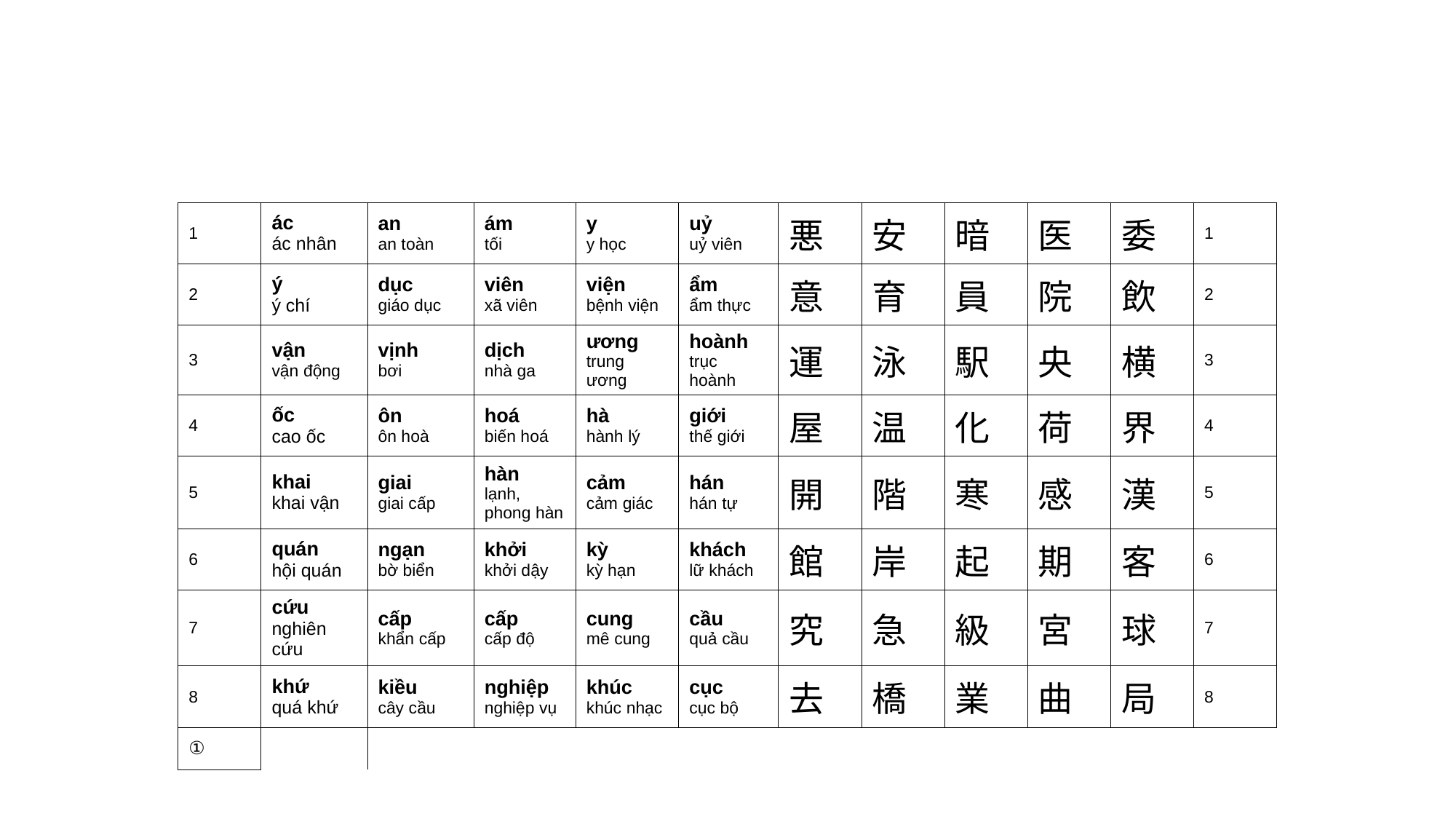

| 1 | ác ác nhân | an an toàn | ám tối | y y học | uỷ uỷ viên | 悪 | 安 | 暗 | 医 | 委 | 1 |
| --- | --- | --- | --- | --- | --- | --- | --- | --- | --- | --- | --- |
| 2 | ý ý chí | dục giáo dục | viên xã viên | viện bệnh viện | ẩm ẩm thực | 意 | 育 | 員 | 院 | 飲 | 2 |
| 3 | vận vận động | vịnh bơi | dịch nhà ga | ương trung ương | hoành trục hoành | 運 | 泳 | 駅 | 央 | 横 | 3 |
| 4 | ốc cao ốc | ôn ôn hoà | hoá biến hoá | hà hành lý | giới thế giới | 屋 | 温 | 化 | 荷 | 界 | 4 |
| 5 | khai khai vận | giai giai cấp | hàn lạnh, phong hàn | cảm cảm giác | hán hán tự | 開 | 階 | 寒 | 感 | 漢 | 5 |
| 6 | quán hội quán | ngạn bờ biển | khởi khởi dậy | kỳ kỳ hạn | khách lữ khách | 館 | 岸 | 起 | 期 | 客 | 6 |
| 7 | cứu nghiên cứu | cấp khẩn cấp | cấp cấp độ | cung mê cung | cầu quả cầu | 究 | 急 | 級 | 宮 | 球 | 7 |
| 8 | khứ quá khứ | kiều cây cầu | nghiệp nghiệp vụ | khúc khúc nhạc | cục cục bộ | 去 | 橋 | 業 | 曲 | 局 | 8 |
| ① |  |  |  |  |  |  |  |  |  |  |  |